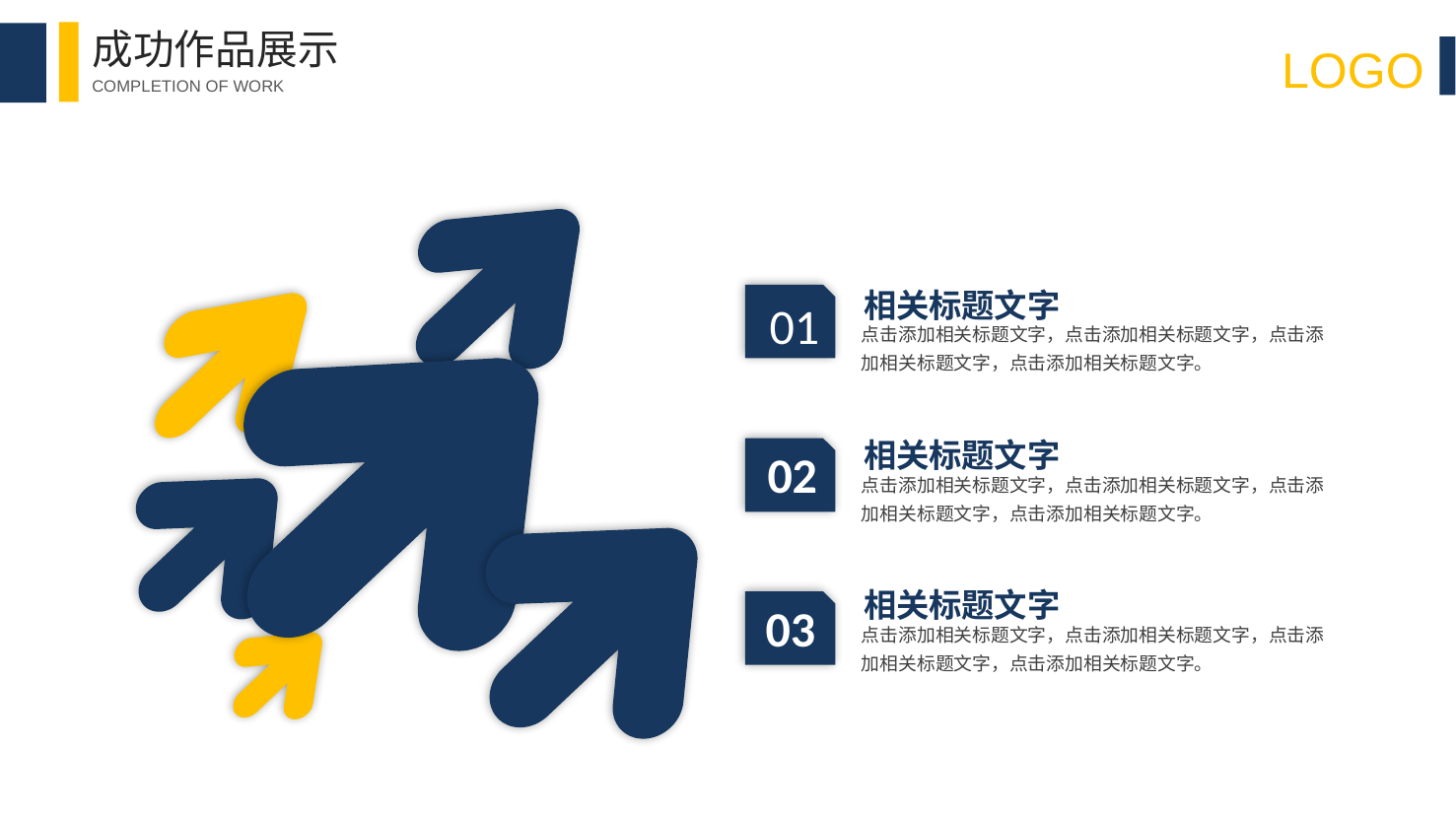

成功作品展示
LOGO

COMPLETION OF WORK

相关标题文字
点击添加相关标题文字，点击添加相关标题文字，点击添加相关标题文字，点击添加相关标题文字。

01

相关标题文字
点击添加相关标题文字，点击添加相关标题文字，点击添加相关标题文字，点击添加相关标题文字。
02

相关标题文字
点击添加相关标题文字，点击添加相关标题文字，点击添加相关标题文字，点击添加相关标题文字。
03